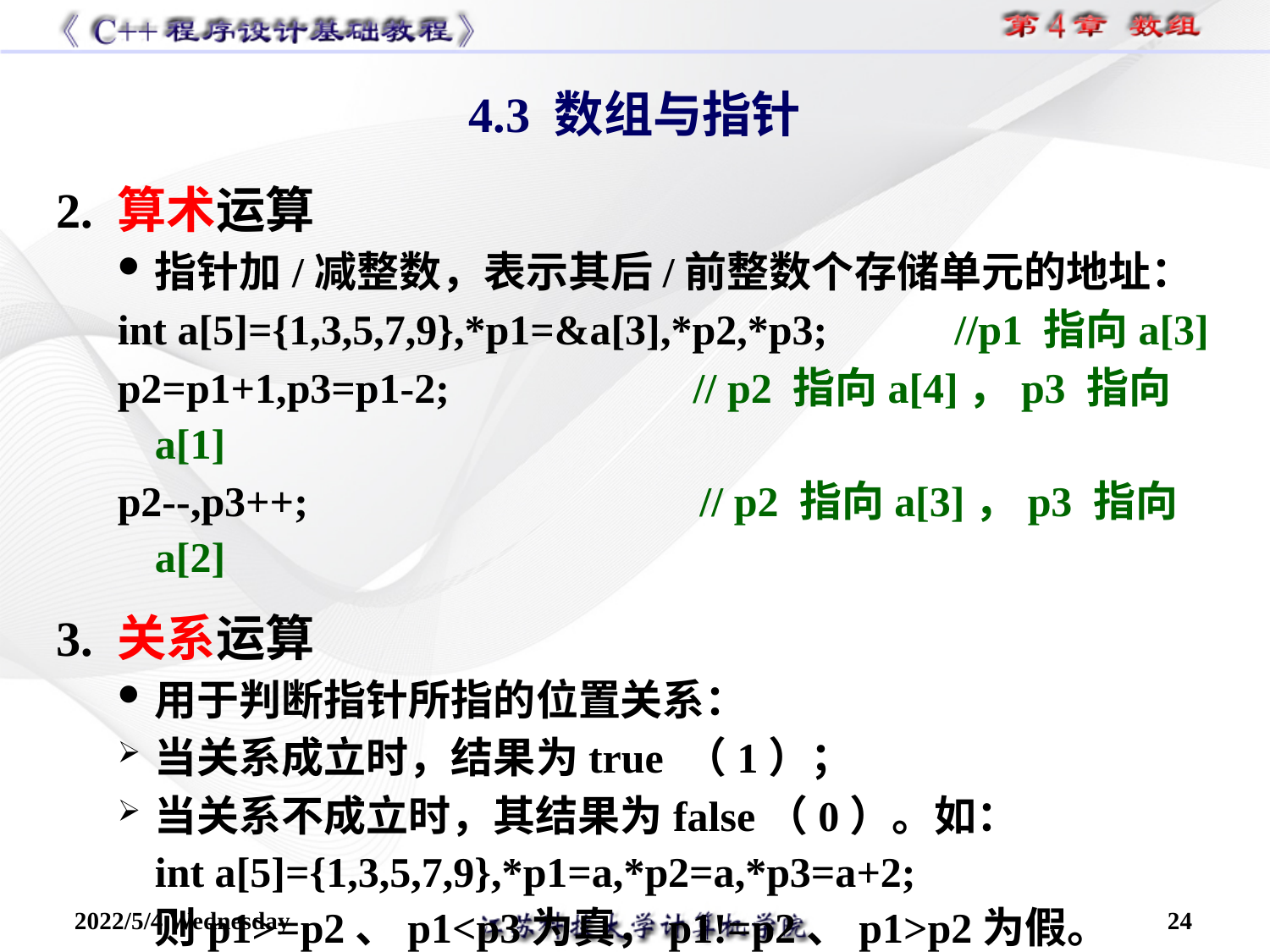

4.3 数组与指针
2. 算术运算
指针加/减整数，表示其后/前整数个存储单元的地址：
int a[5]={1,3,5,7,9},*p1=&a[3],*p2,*p3;            //p1 指向a[3]
p2=p1+1,p3=p1-2;                       // p2 指向a[4]，p3 指向a[1]
p2--,p3++;                                     // p2 指向a[3]，p3 指向a[2]
3. 关系运算
用于判断指针所指的位置关系：
当关系成立时，结果为true （1）；
当关系不成立时，其结果为false（0）。如：
int a[5]={1,3,5,7,9},*p1=a,*p2=a,*p3=a+2;
则p1>=p2、p1<p3为真，p1!=p2、p1>p2为假。